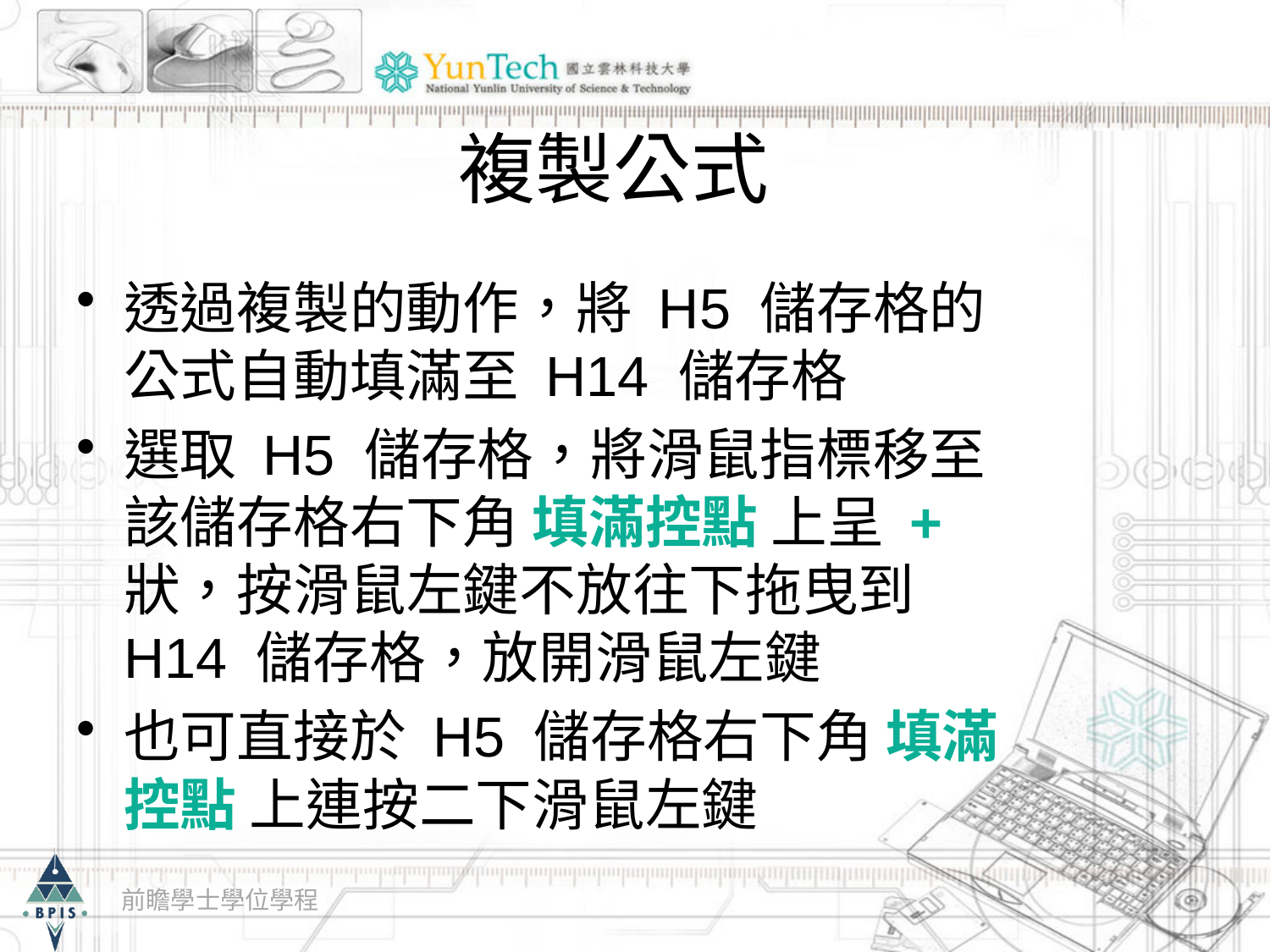

# 複製公式
透過複製的動作，將 H5 儲存格的公式自動填滿至 H14 儲存格
選取 H5 儲存格，將滑鼠指標移至該儲存格右下角 填滿控點 上呈 + 狀，按滑鼠左鍵不放往下拖曳到 H14 儲存格，放開滑鼠左鍵
也可直接於 H5 儲存格右下角 填滿控點 上連按二下滑鼠左鍵